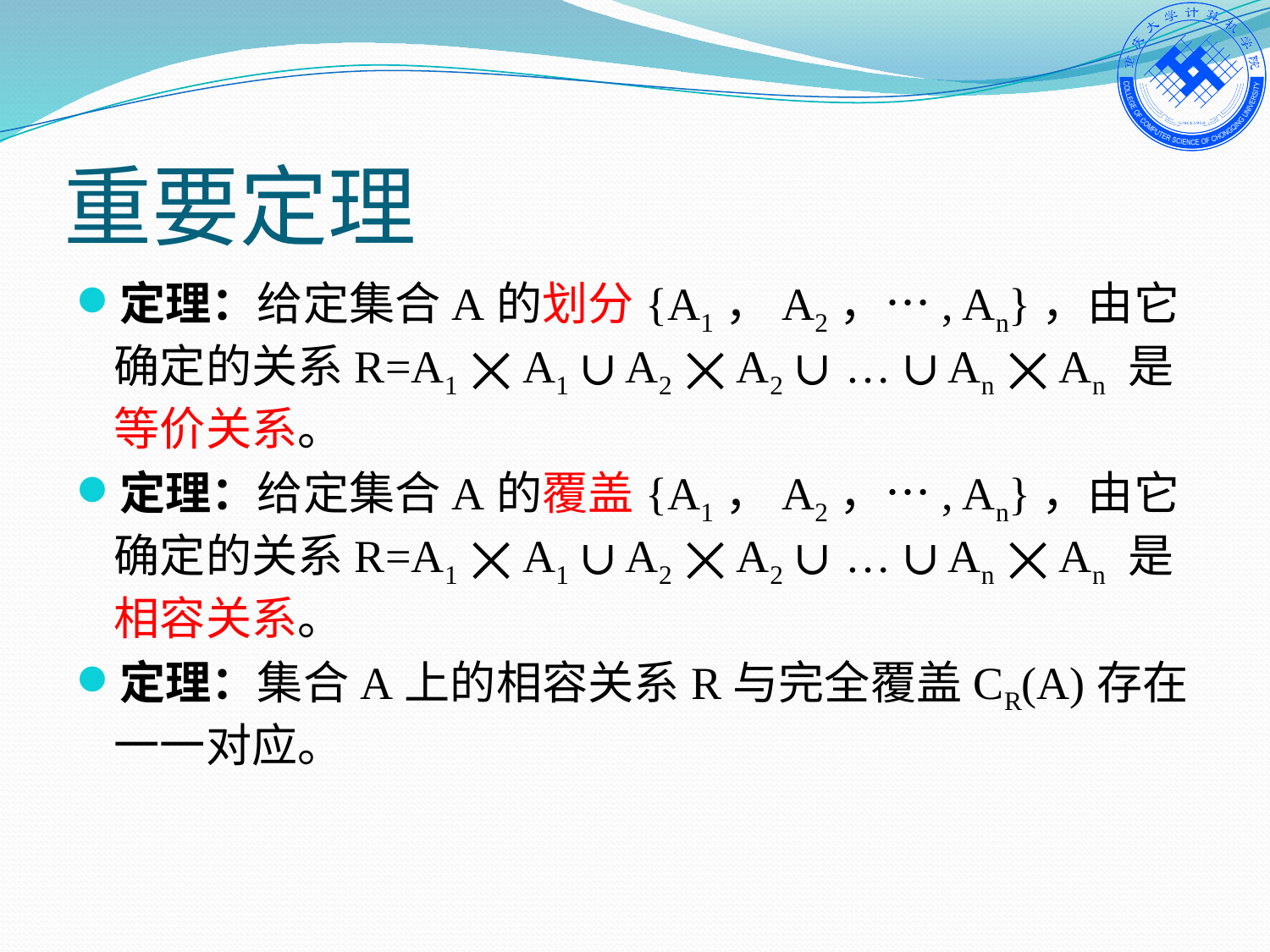

# 重要定理
定理：给定集合A的划分{A1，A2，…, An}，由它确定的关系R=A1 ⨉ A1 ∪ A2 ⨉ A2 ∪ … ∪ An ⨉ An 是等价关系。
定理：给定集合A的覆盖{A1，A2，…, An}，由它确定的关系R=A1 ⨉ A1 ∪ A2 ⨉ A2 ∪ … ∪ An ⨉ An 是相容关系。
定理：集合A上的相容关系R与完全覆盖CR(A)存在一一对应。